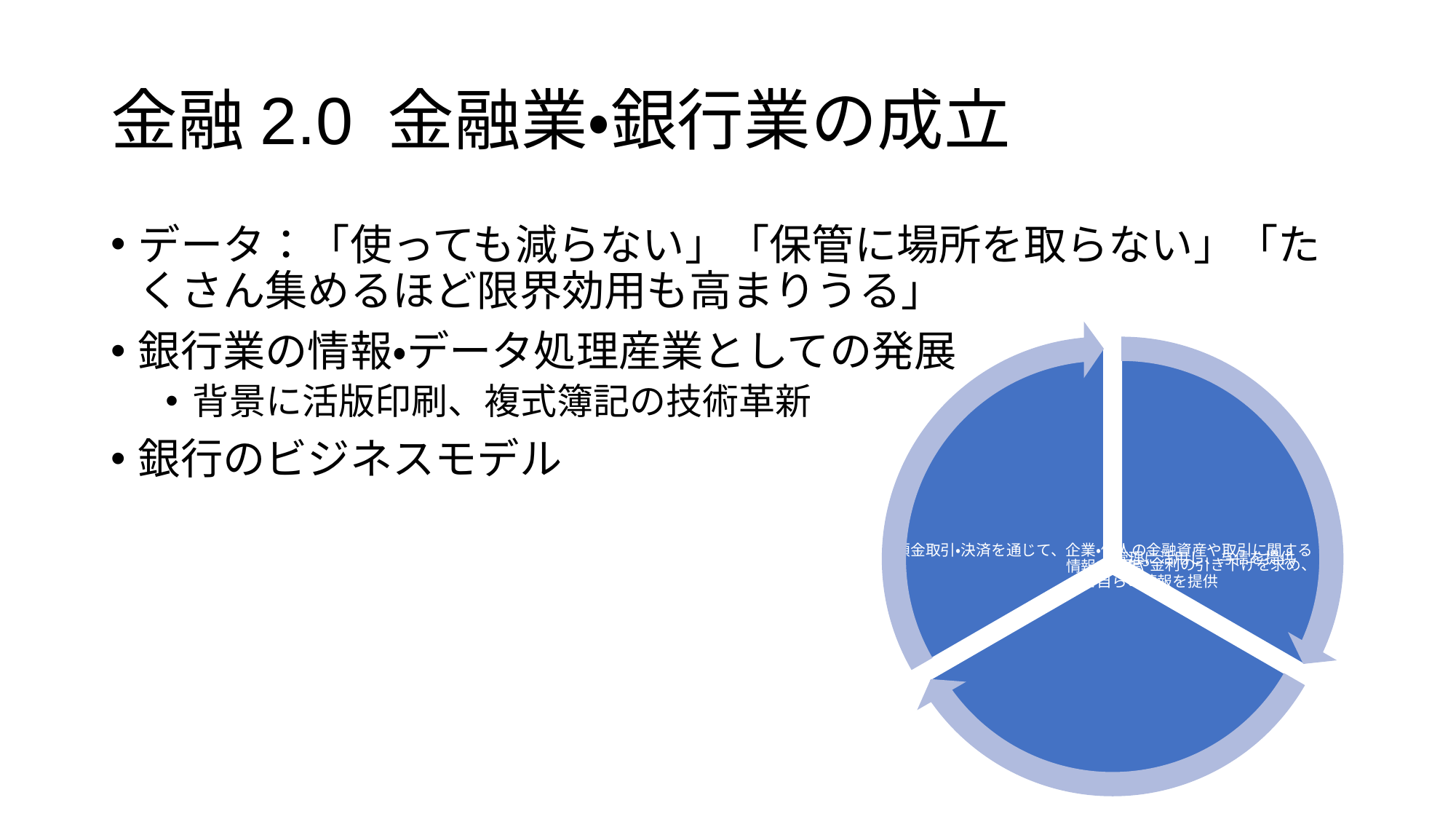

# 金融2.0 金融業・銀行業の成立
データ：「使っても減らない」「保管に場所を取らない」「たくさん集めるほど限界効用も高まりうる」
銀行業の情報・データ処理産業としての発展
背景に活版印刷、複式簿記の技術革新
銀行のビジネスモデル
集積された情報をリスク管理に活用し、与信を提供
企業や個人は、資金へのアクセスや金利の引き下げを求め、銀行に進んで自らの情報を提供
預金取引・決済を通じて、企業・個人の金融資産や取引に関する情報を収集